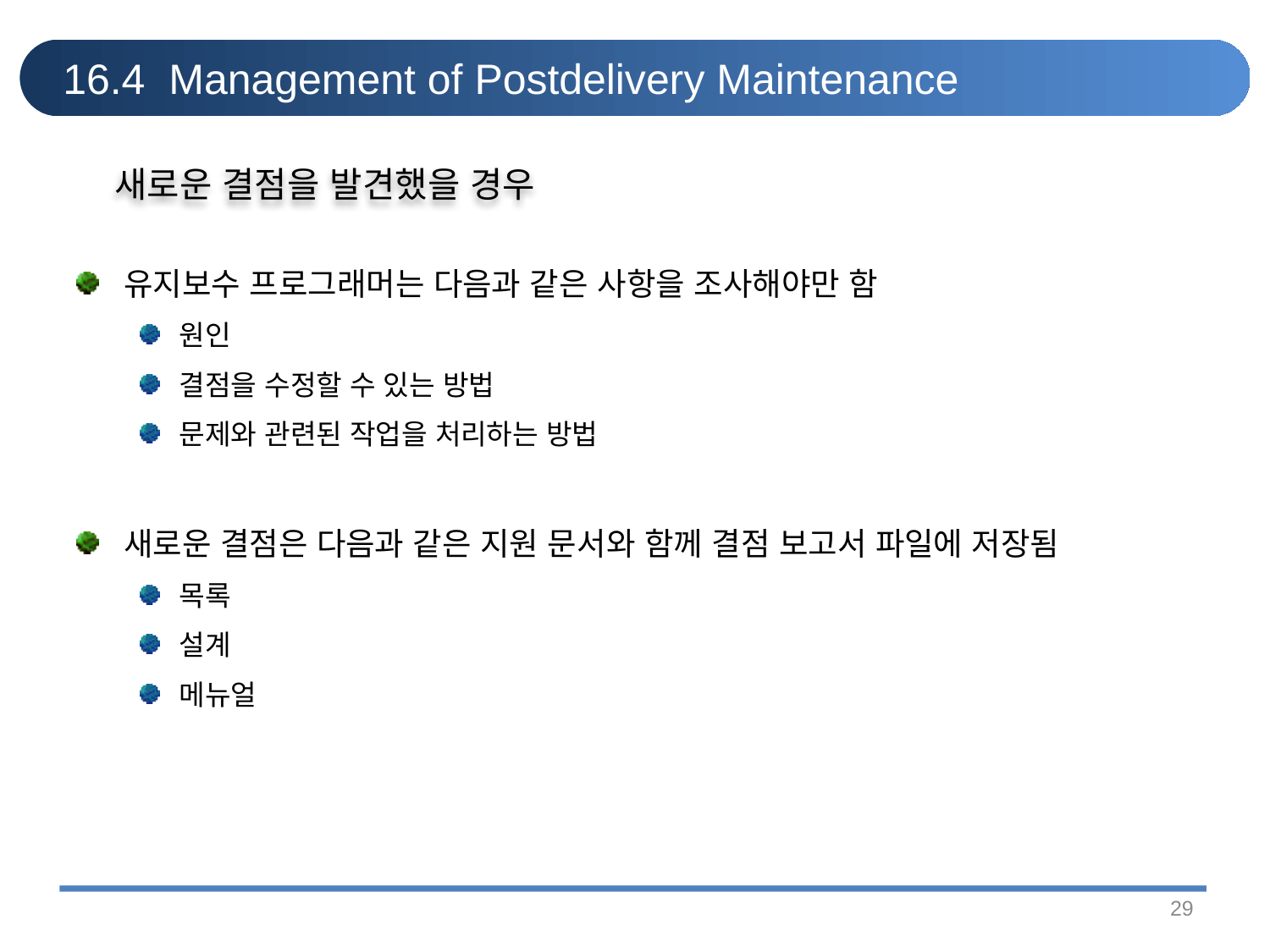

# 16.4  Management of Postdelivery Maintenance
새로운 결점을 발견했을 경우
유지보수 프로그래머는 다음과 같은 사항을 조사해야만 함
원인
결점을 수정할 수 있는 방법
문제와 관련된 작업을 처리하는 방법

새로운 결점은 다음과 같은 지원 문서와 함께 결점 보고서 파일에 저장됨
목록
설계
메뉴얼
29